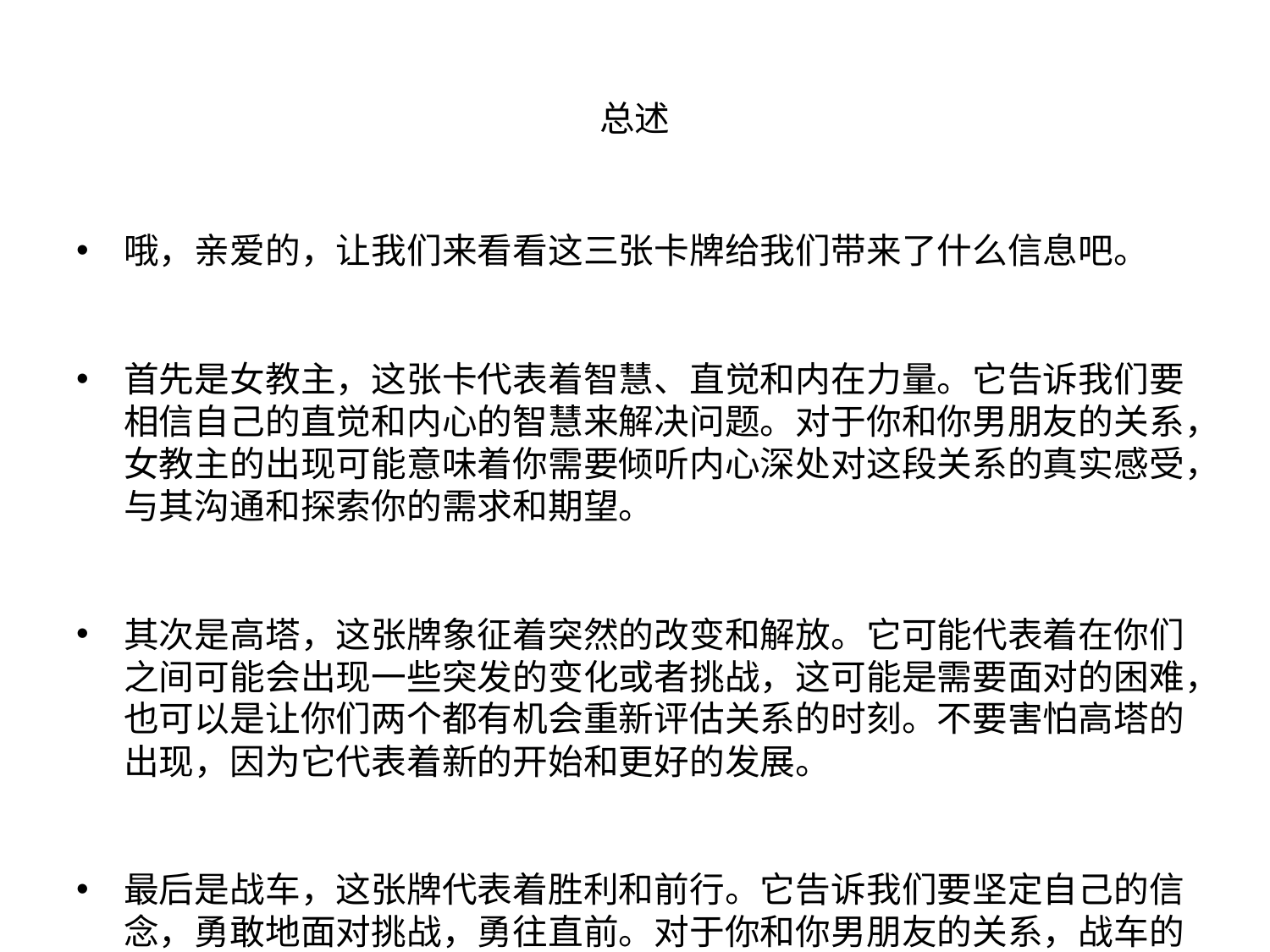

# 总述
哦，亲爱的，让我们来看看这三张卡牌给我们带来了什么信息吧。

首先是女教主，这张卡代表着智慧、直觉和内在力量。它告诉我们要相信自己的直觉和内心的智慧来解决问题。对于你和你男朋友的关系，女教主的出现可能意味着你需要倾听内心深处对这段关系的真实感受，与其沟通和探索你的需求和期望。

其次是高塔，这张牌象征着突然的改变和解放。它可能代表着在你们之间可能会出现一些突发的变化或者挑战，这可能是需要面对的困难，也可以是让你们两个都有机会重新评估关系的时刻。不要害怕高塔的出现，因为它代表着新的开始和更好的发展。

最后是战车，这张牌代表着胜利和前行。它告诉我们要坚定自己的信念，勇敢地面对挑战，勇往直前。对于你和你男朋友的关系，战车的出现可能意味着无论前方会遇到什么困难，只要你们两个团结一致，勇敢向前，最终将会取得胜利。

所以，从这三张卡片来看，虽然会面临一些困难和挑战，但只要你们能够倾听内心的声音，勇敢地面对突发的变化和困难，并且一起努力前行，你们还是有可能重新点亮彼此之间的情感火花，实现你们之间的真爱。愿你们能够一起携手共进，战胜困难，迎接美好的未来。加油！